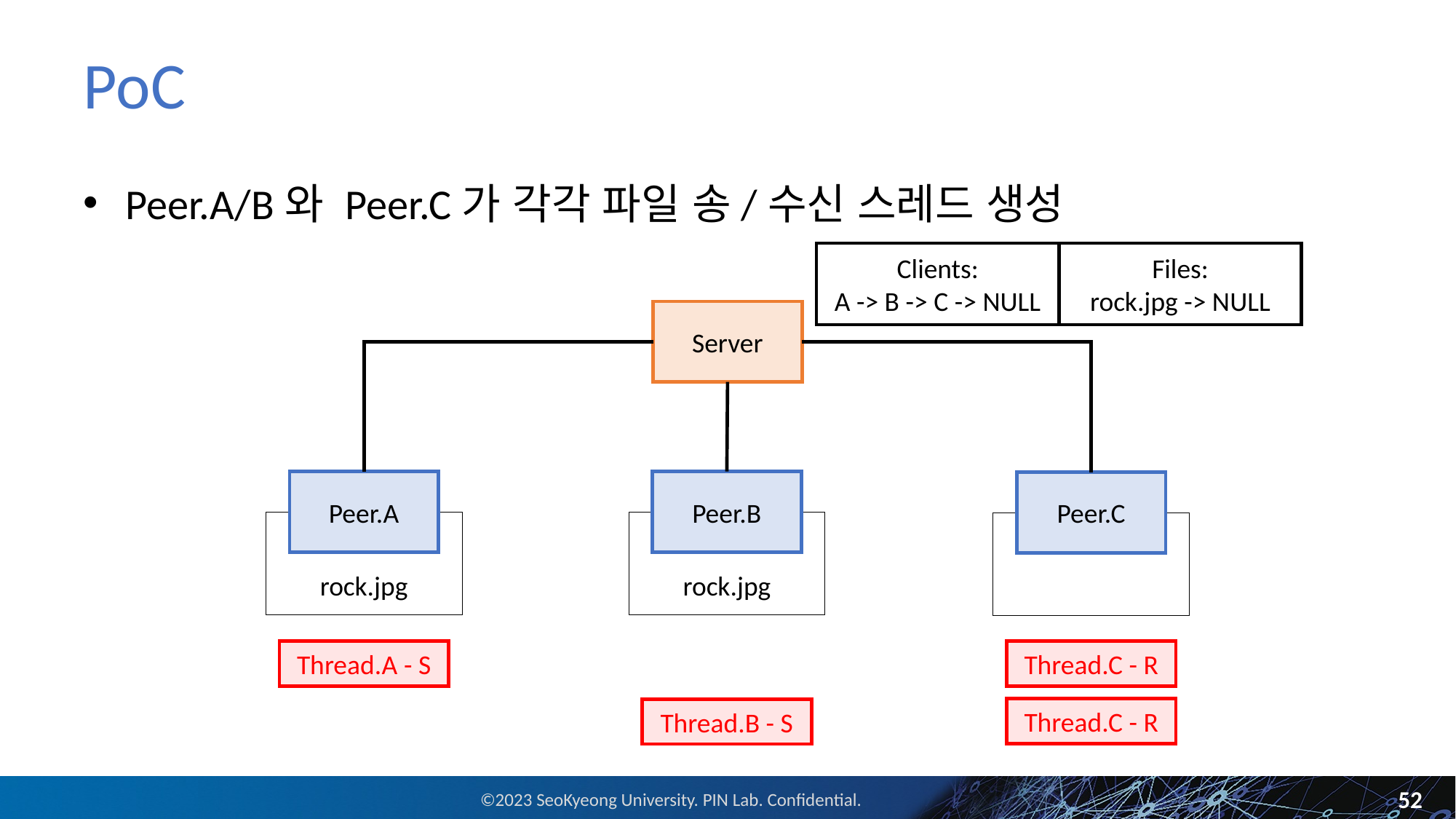

# PoC
Peer.A/B와 Peer.C가 각각 파일 송/수신 스레드 생성
Clients:
A -> B -> C -> NULL
Files:
rock.jpg -> NULL
Server
Peer.A

rock.jpg
Thread.A - S
Peer.B

Thread.B - S
Peer.C

rock.jpg
Thread.C - R
Thread.C - R
52